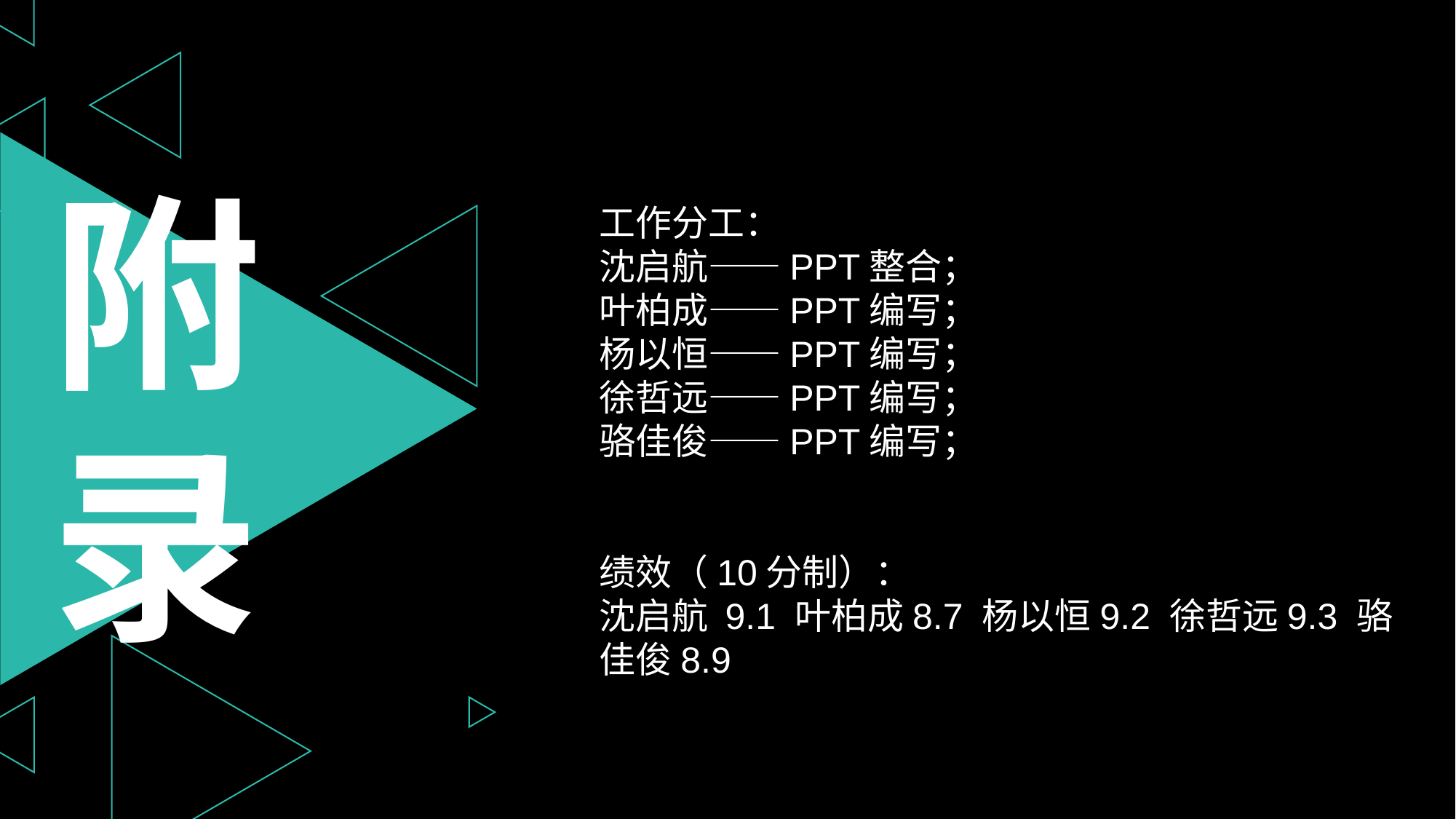

附录
工作分工：
沈启航——PPT整合；
叶柏成——PPT编写；
杨以恒——PPT编写；
徐哲远——PPT编写；
骆佳俊——PPT编写；

绩效（10分制）：
沈启航 9.1 叶柏成8.7 杨以恒9.2 徐哲远9.3 骆佳俊8.9